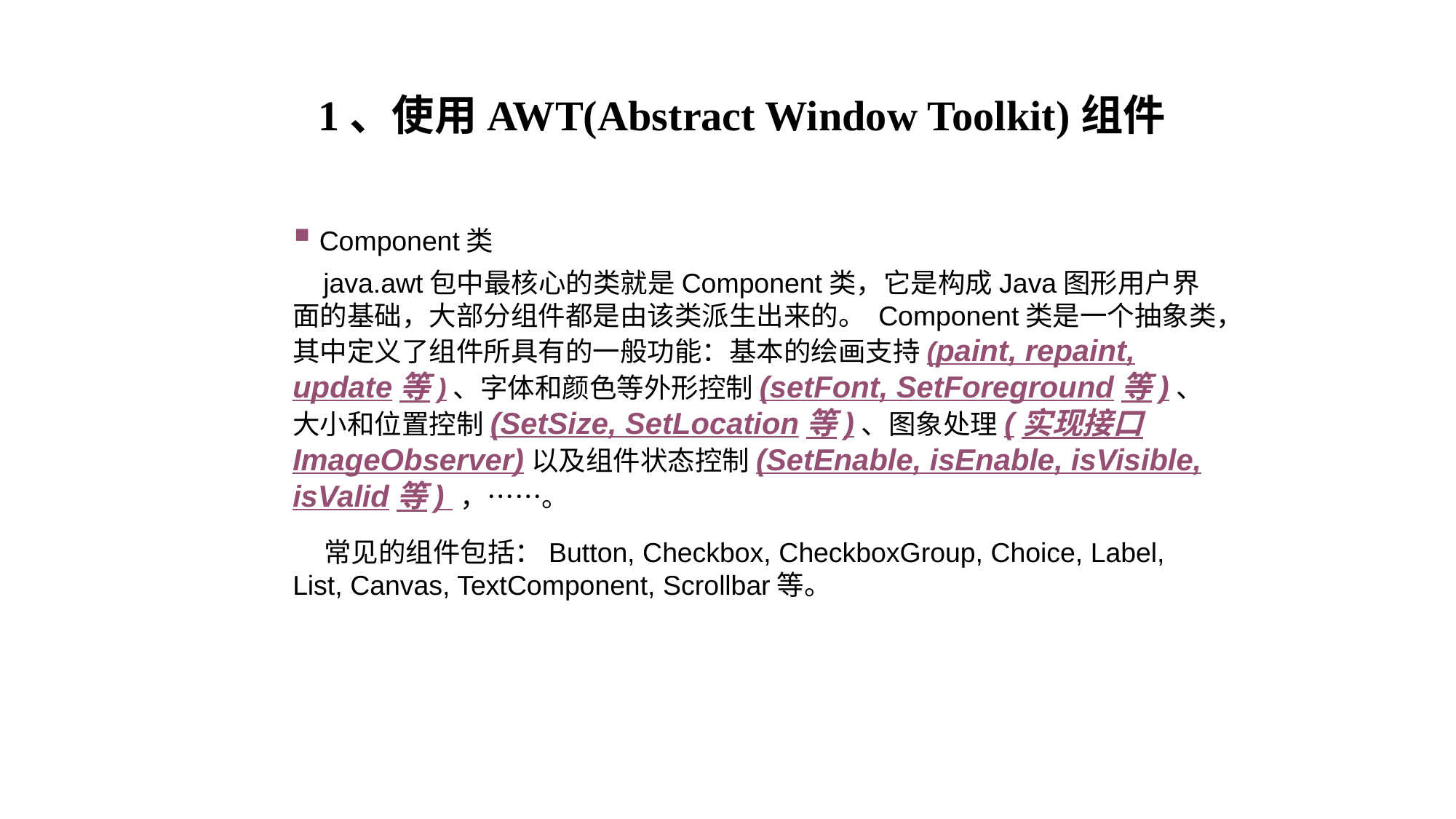

1、使用AWT(Abstract Window Toolkit)组件
 Component类

    java.awt包中最核心的类就是Component类，它是构成Java图形用户界面的基础，大部分组件都是由该类派生出来的。 Component类是一个抽象类，其中定义了组件所具有的一般功能：基本的绘画支持(paint, repaint, update等)、字体和颜色等外形控制(setFont, SetForeground等)、大小和位置控制(SetSize, SetLocation等)、图象处理(实现接口ImageObserver)以及组件状态控制(SetEnable, isEnable, isVisible, isValid等) ，……。

    常见的组件包括：Button, Checkbox, CheckboxGroup, Choice, Label, List, Canvas, TextComponent, Scrollbar等。